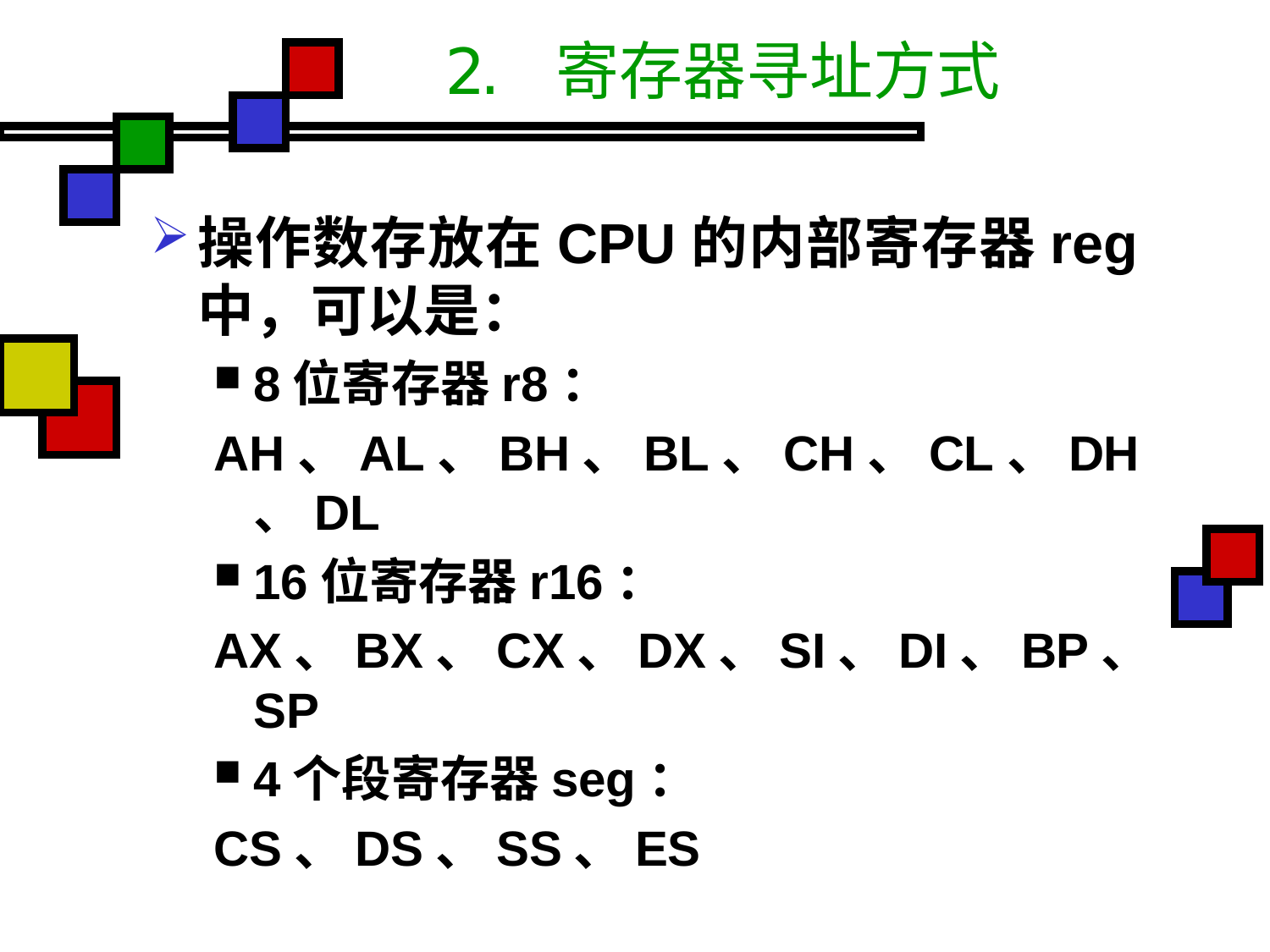

# 2.  寄存器寻址方式
操作数存放在CPU的内部寄存器reg中，可以是：
8位寄存器r8：
AH、AL、BH、BL、CH、CL、DH、DL
16位寄存器r16：
AX、BX、CX、DX、SI、DI、BP、SP
4个段寄存器seg：
CS、DS、SS、ES